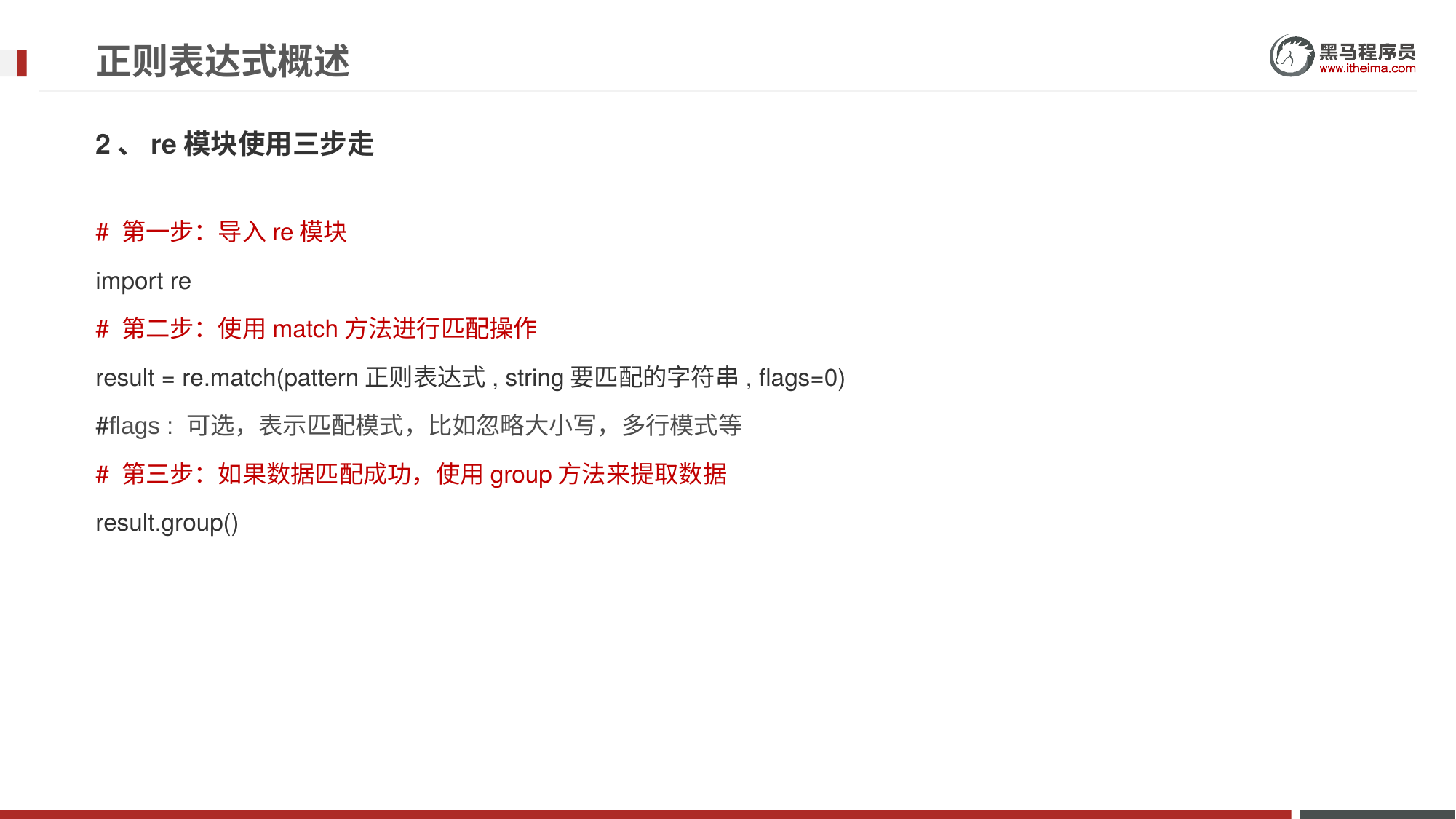

# 正则表达式概述
2、re模块使用三步走
# 第一步：导入re模块
import re
# 第二步：使用match方法进行匹配操作
result = re.match(pattern正则表达式, string要匹配的字符串, flags=0)
#flags : 可选，表示匹配模式，比如忽略大小写，多行模式等
# 第三步：如果数据匹配成功，使用group方法来提取数据
result.group()